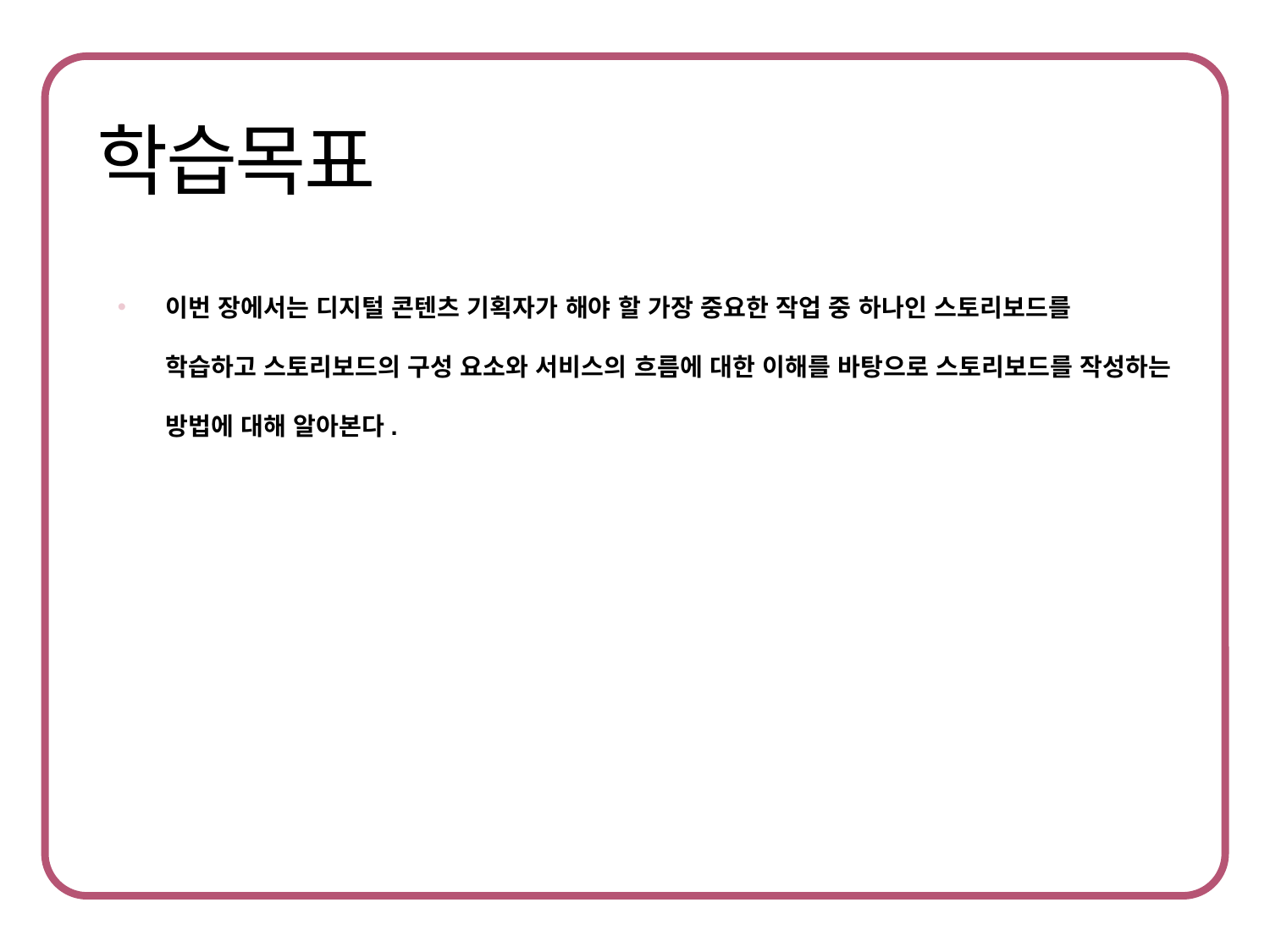

이번 장에서는 디지털 콘텐츠 기획자가 해야 할 가장 중요한 작업 중 하나인 스토리보드를
학습하고 스토리보드의 구성 요소와 서비스의 흐름에 대한 이해를 바탕으로 스토리보드를 작성하는 방법에 대해 알아본다.